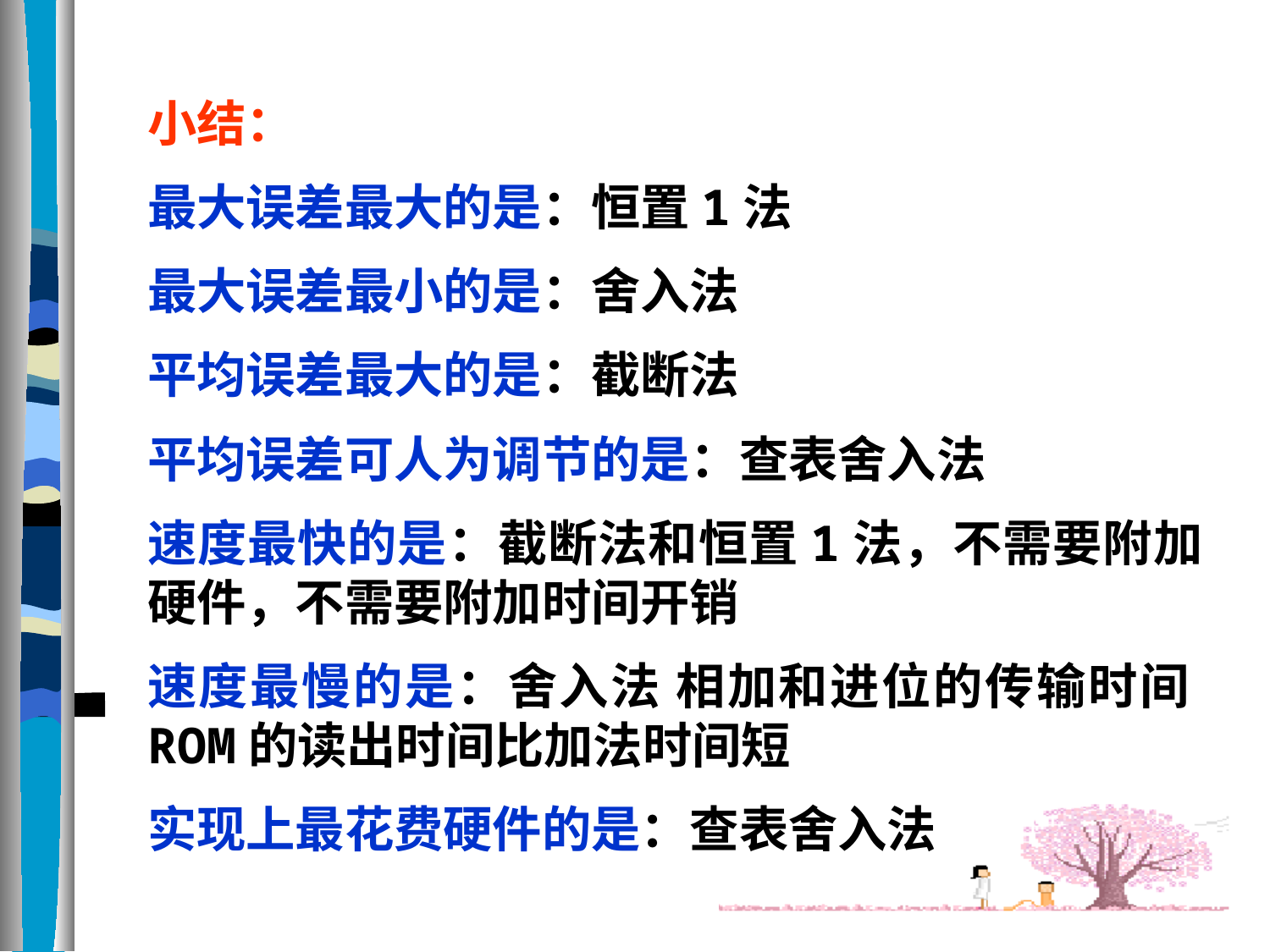

小结：
最大误差最大的是：恒置1法
最大误差最小的是：舍入法
平均误差最大的是：截断法
平均误差可人为调节的是：查表舍入法
速度最快的是：截断法和恒置1法，不需要附加硬件，不需要附加时间开销
速度最慢的是：舍入法 相加和进位的传输时间  ROM的读出时间比加法时间短
实现上最花费硬件的是：查表舍入法